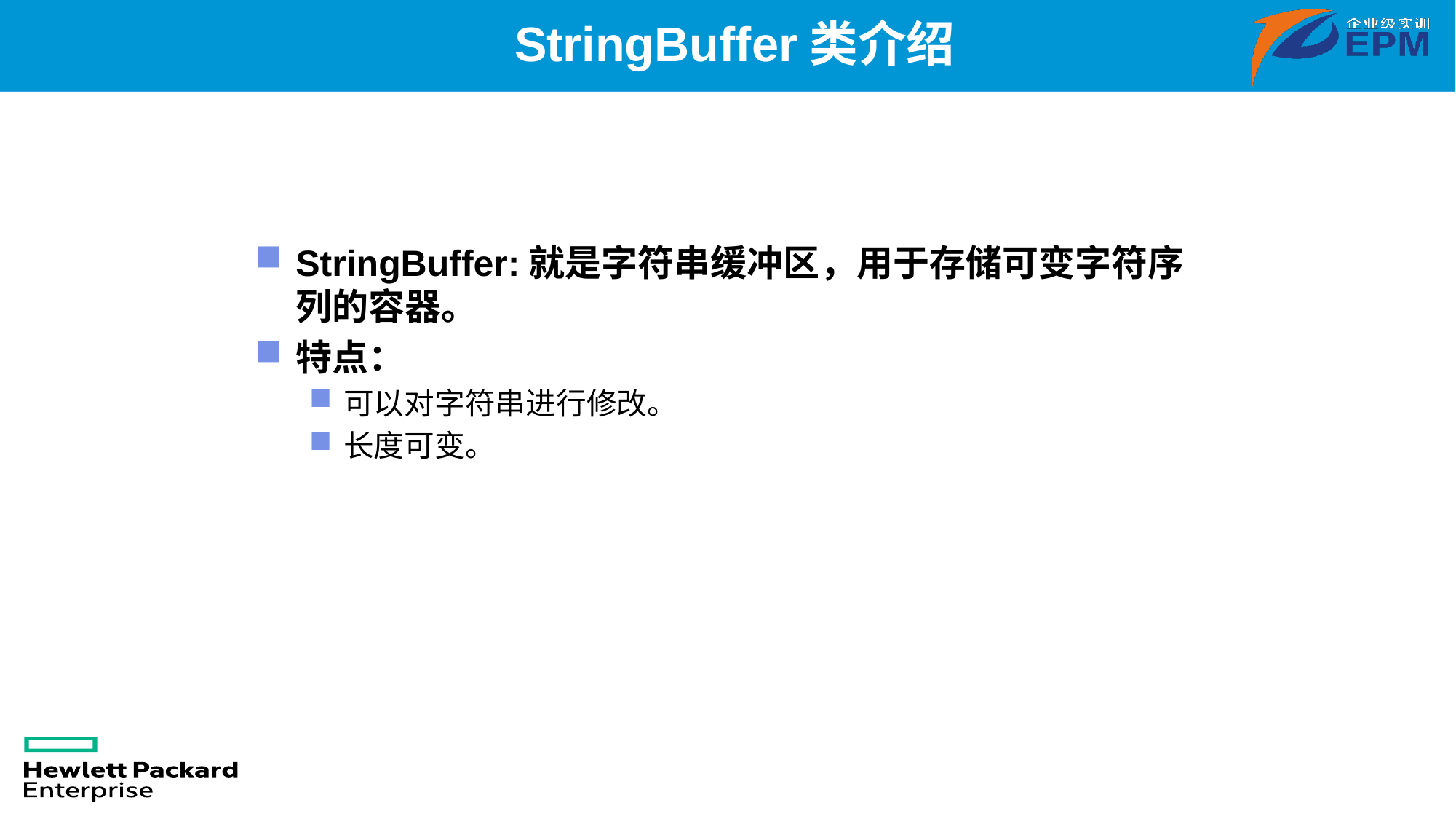

# StringBuffer类介绍
StringBuffer:就是字符串缓冲区，用于存储可变字符序列的容器。
特点：
可以对字符串进行修改。
长度可变。